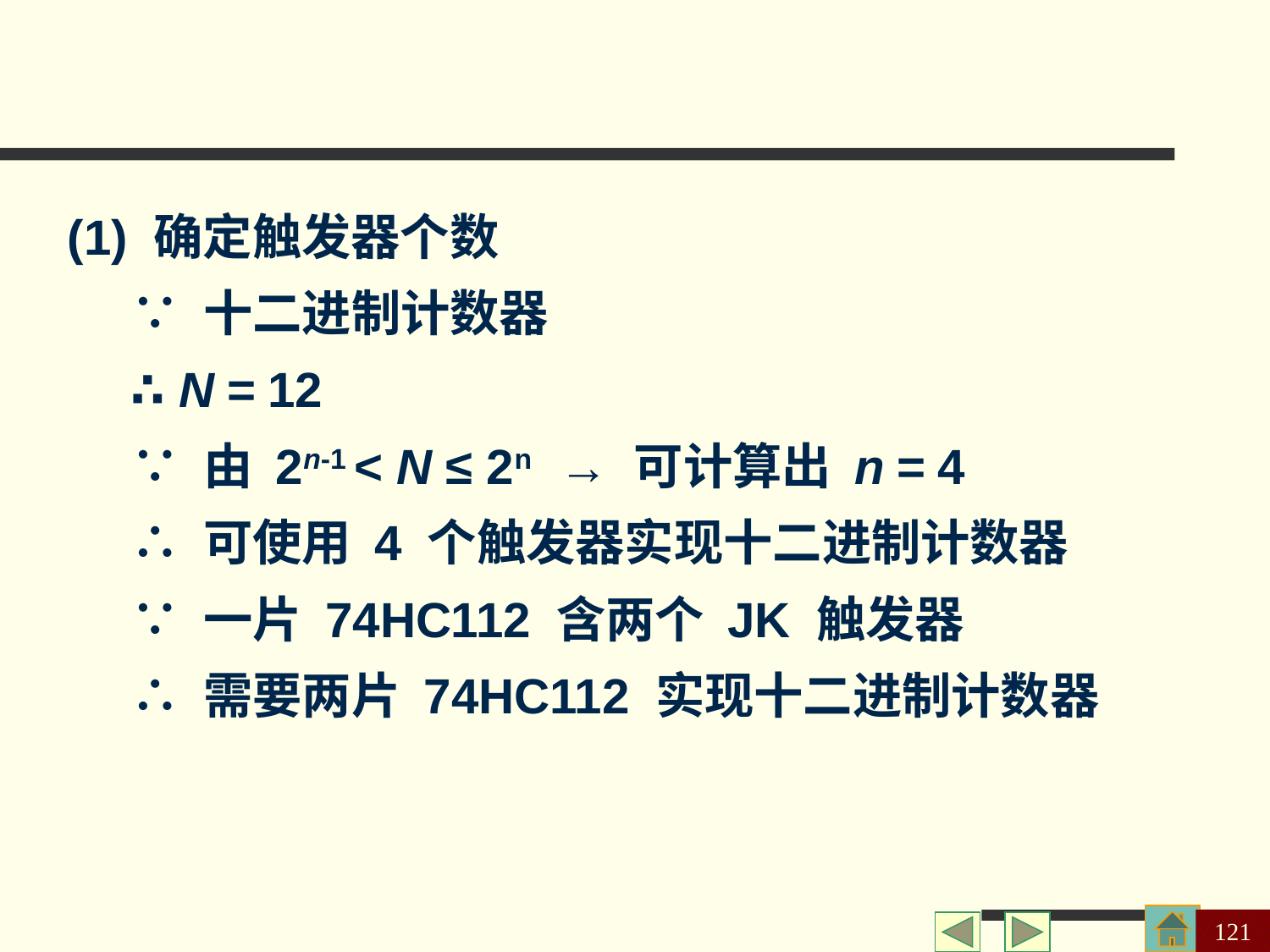

(1) 确定触发器个数
∵ 十二进制计数器
∴ N = 12
∵ 由 2n-1 < N ≤ 2n  → 可计算出 n = 4
∴ 可使用 4 个触发器实现十二进制计数器
∵ 一片 74HC112 含两个 JK 触发器
∴ 需要两片 74HC112 实现十二进制计数器
121